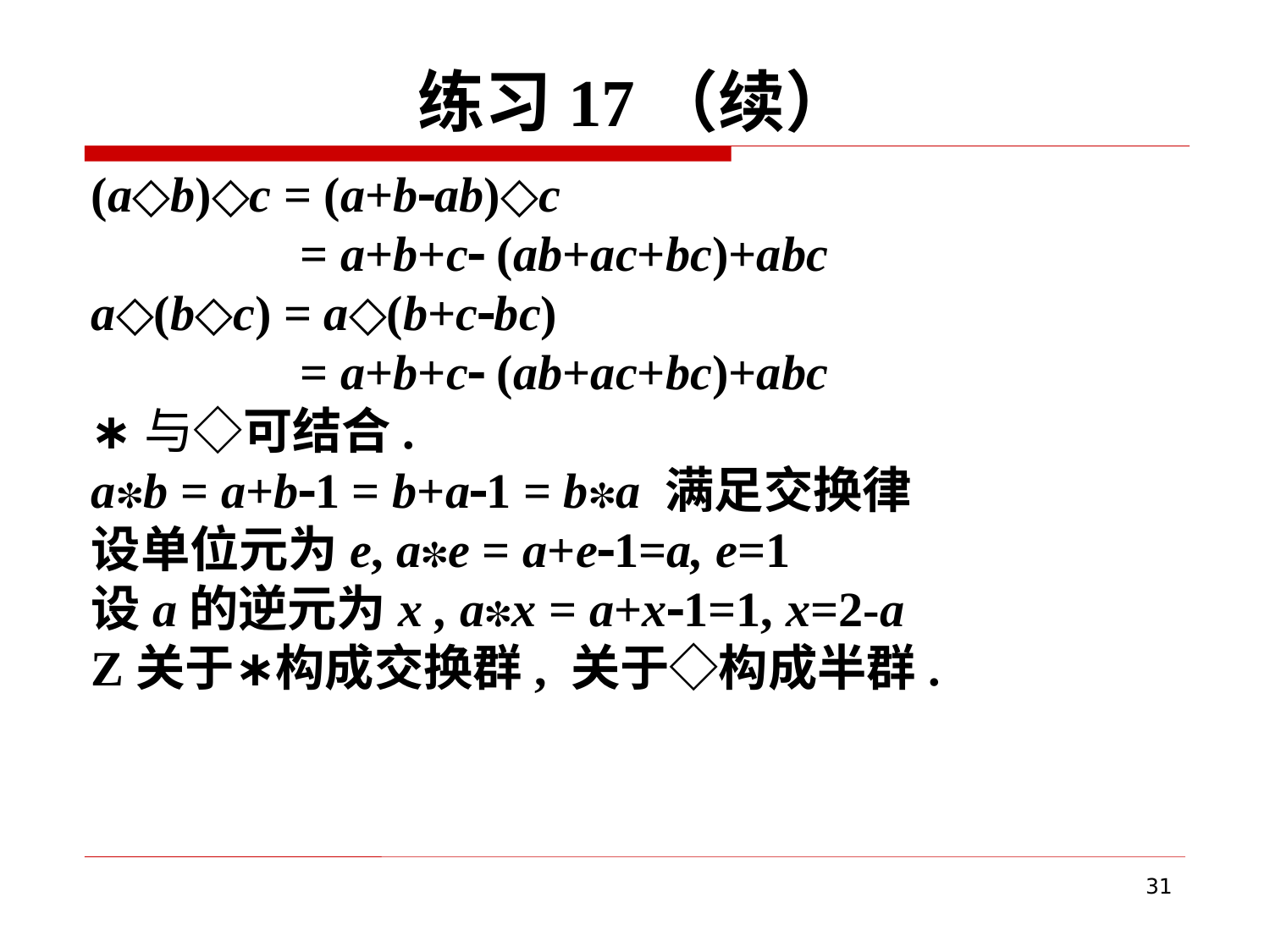

练习17（续）
(a◇b)◇c = (a+b−ab)◇c
                 = a+b+c− (ab+ac+bc)+abc
a◇(b◇c) = a◇(b+c−bc)
                 = a+b+c− (ab+ac+bc)+abc
∗与◇可结合.
a∗b = a+b−1 = b+a−1 = b∗a 满足交换律
设单位元为e, a∗e = a+e−1=a, e=1
设a的逆元为x , a∗x = a+x−1=1, x=2-a
Z关于∗构成交换群, 关于◇构成半群.

31